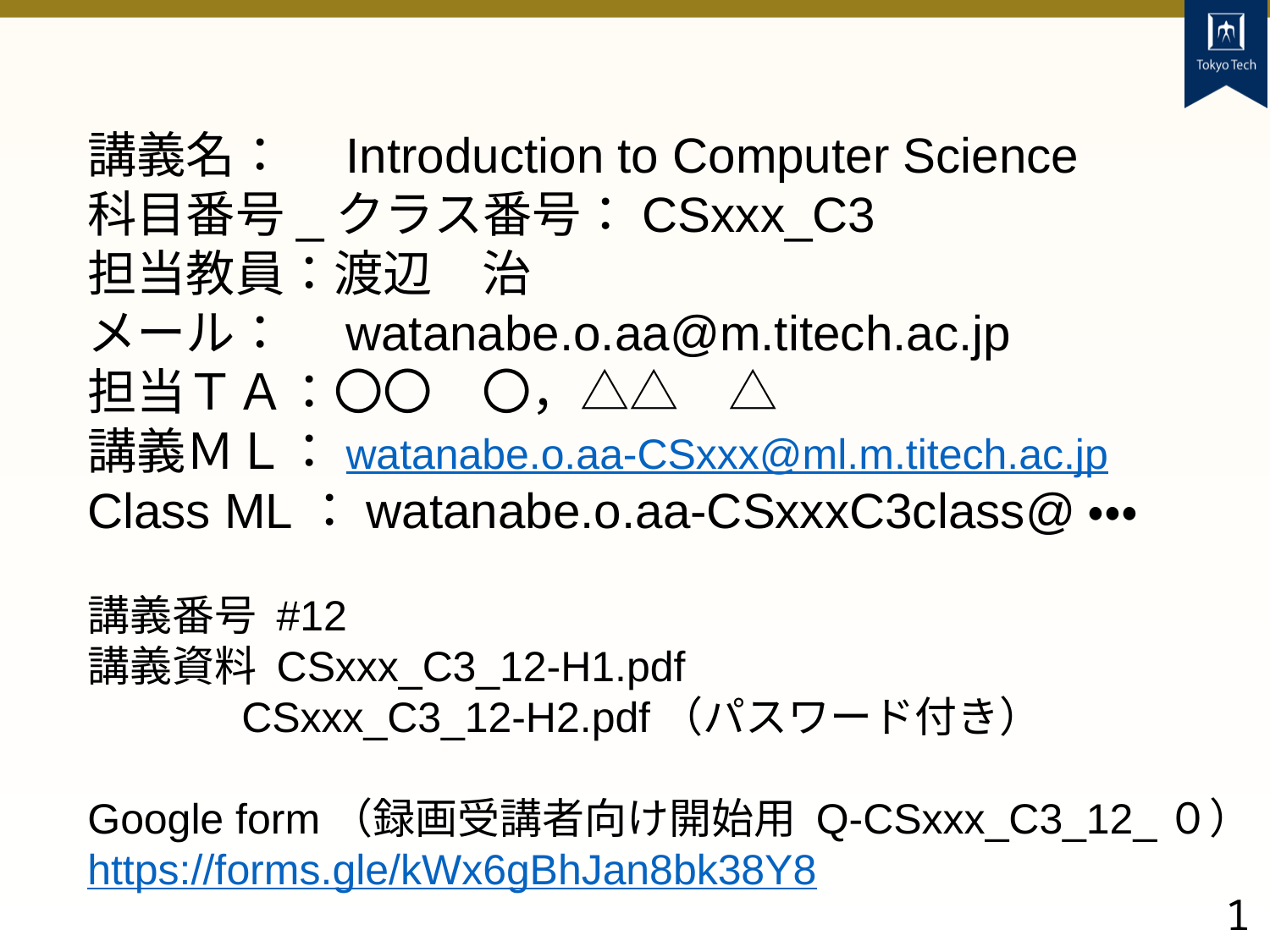

講義名：　Introduction to Computer Science
科目番号_クラス番号：CSxxx_C3
担当教員：渡辺　治
メール：　watanabe.o.aa@m.titech.ac.jp
担当ＴＡ：〇〇　〇，△△　△
講義ＭＬ：watanabe.o.aa-CSxxx@ml.m.titech.ac.jp
Class ML：watanabe.o.aa-CSxxxC3class@・・・

講義番号 #12
講義資料 CSxxx_C3_12-H1.pdf
             CSxxx_C3_12-H2.pdf（パスワード付き）

Google form（録画受講者向け開始用 Q-CSxxx_C3_12_０）
https://forms.gle/kWx6gBhJan8bk38Y8